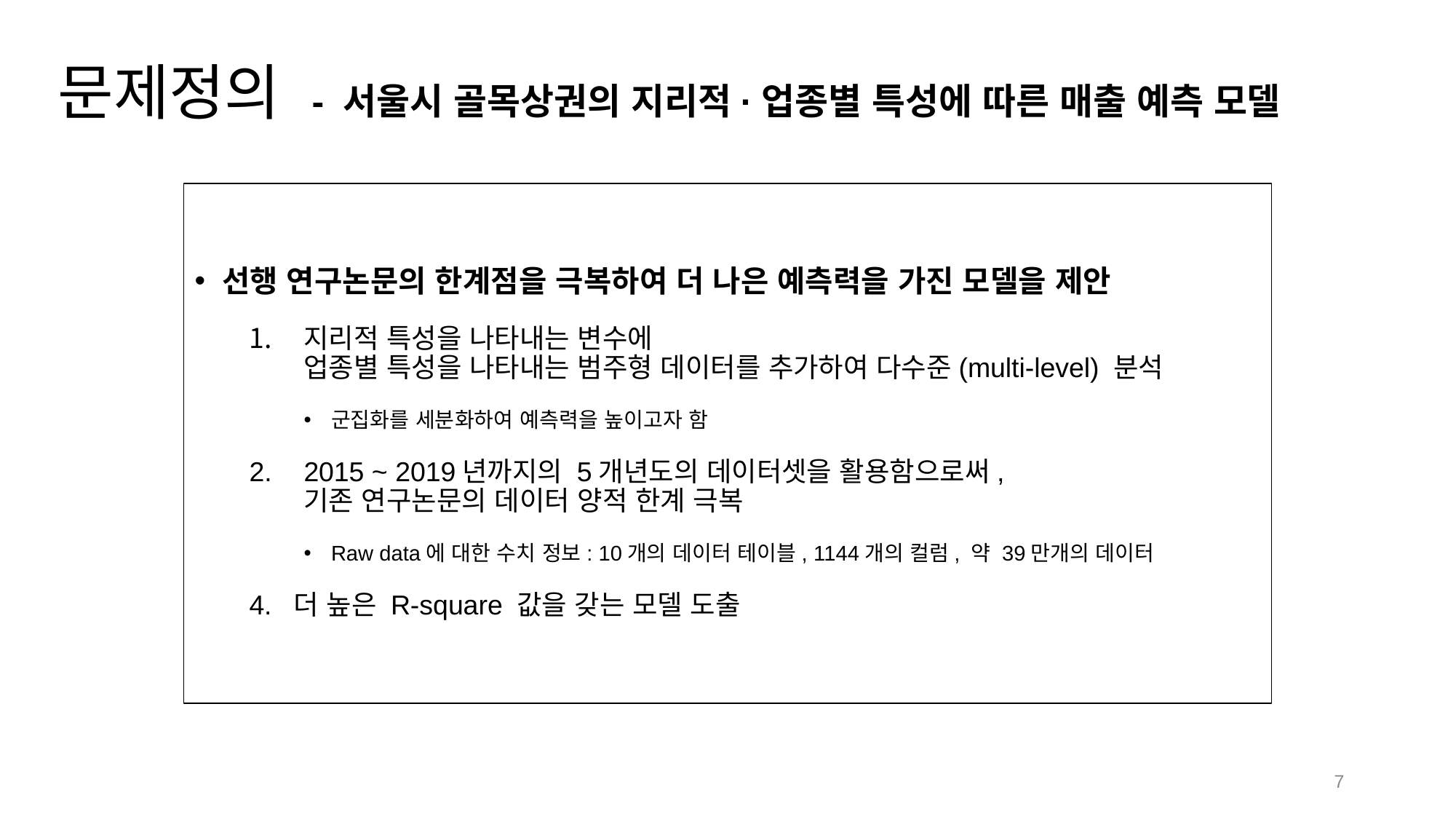

문제정의 - 서울시 골목상권의 지리적·업종별 특성에 따른 매출 예측 모델
선행 연구논문의 한계점을 극복하여 더 나은 예측력을 가진 모델을 제안
지리적 특성을 나타내는 변수에
업종별 특성을 나타내는 범주형 데이터를 추가하여 다수준(multi-level) 분석
군집화를 세분화하여 예측력을 높이고자 함
2015 ~ 2019년까지의 5개년도의 데이터셋을 활용함으로써,
기존 연구논문의 데이터 양적 한계 극복
Raw data에 대한 수치 정보: 10개의 데이터 테이블, 1144개의 컬럼, 약 39만개의 데이터
4.  더 높은 R-square 값을 갖는 모델 도출
7